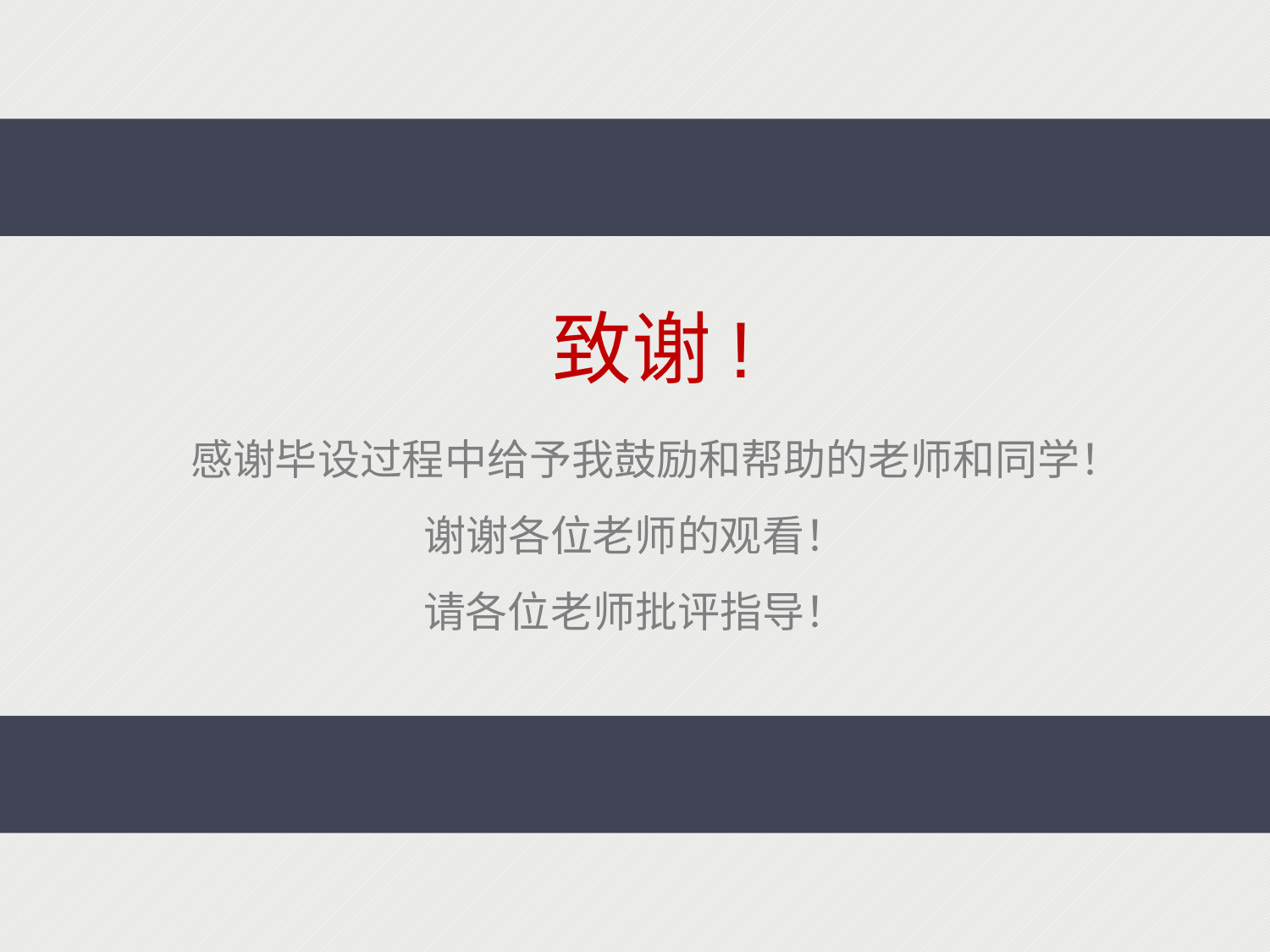

致谢!
感谢毕设过程中给予我鼓励和帮助的老师和同学！
谢谢各位老师的观看！
请各位老师批评指导！